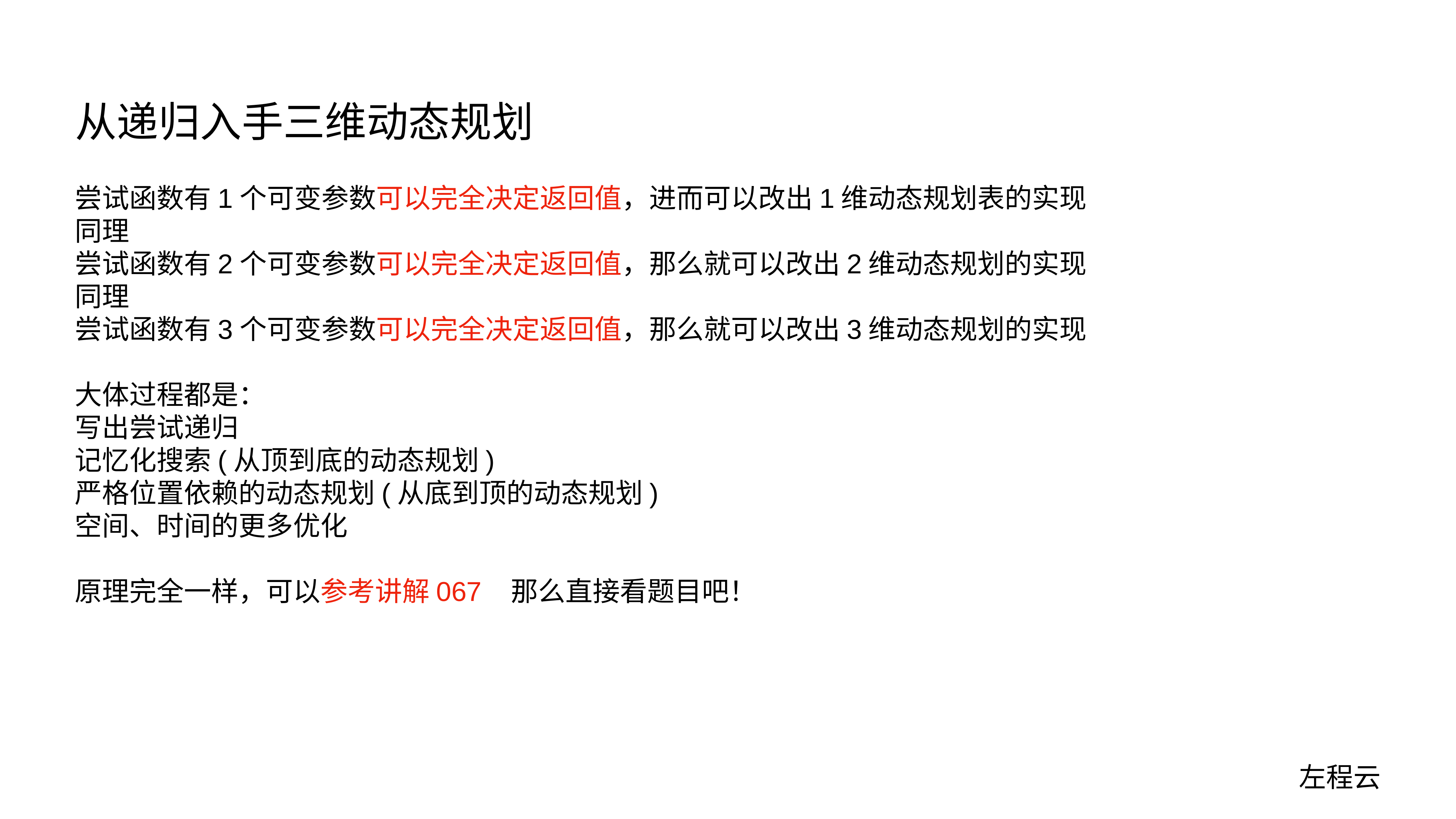

# 从递归入手三维动态规划
尝试函数有1个可变参数可以完全决定返回值，进而可以改出1维动态规划表的实现
同理
尝试函数有2个可变参数可以完全决定返回值，那么就可以改出2维动态规划的实现
同理
尝试函数有3个可变参数可以完全决定返回值，那么就可以改出3维动态规划的实现

大体过程都是：
写出尝试递归
记忆化搜索(从顶到底的动态规划)
严格位置依赖的动态规划(从底到顶的动态规划)
空间、时间的更多优化

原理完全一样，可以参考讲解067   那么直接看题目吧！
左程云